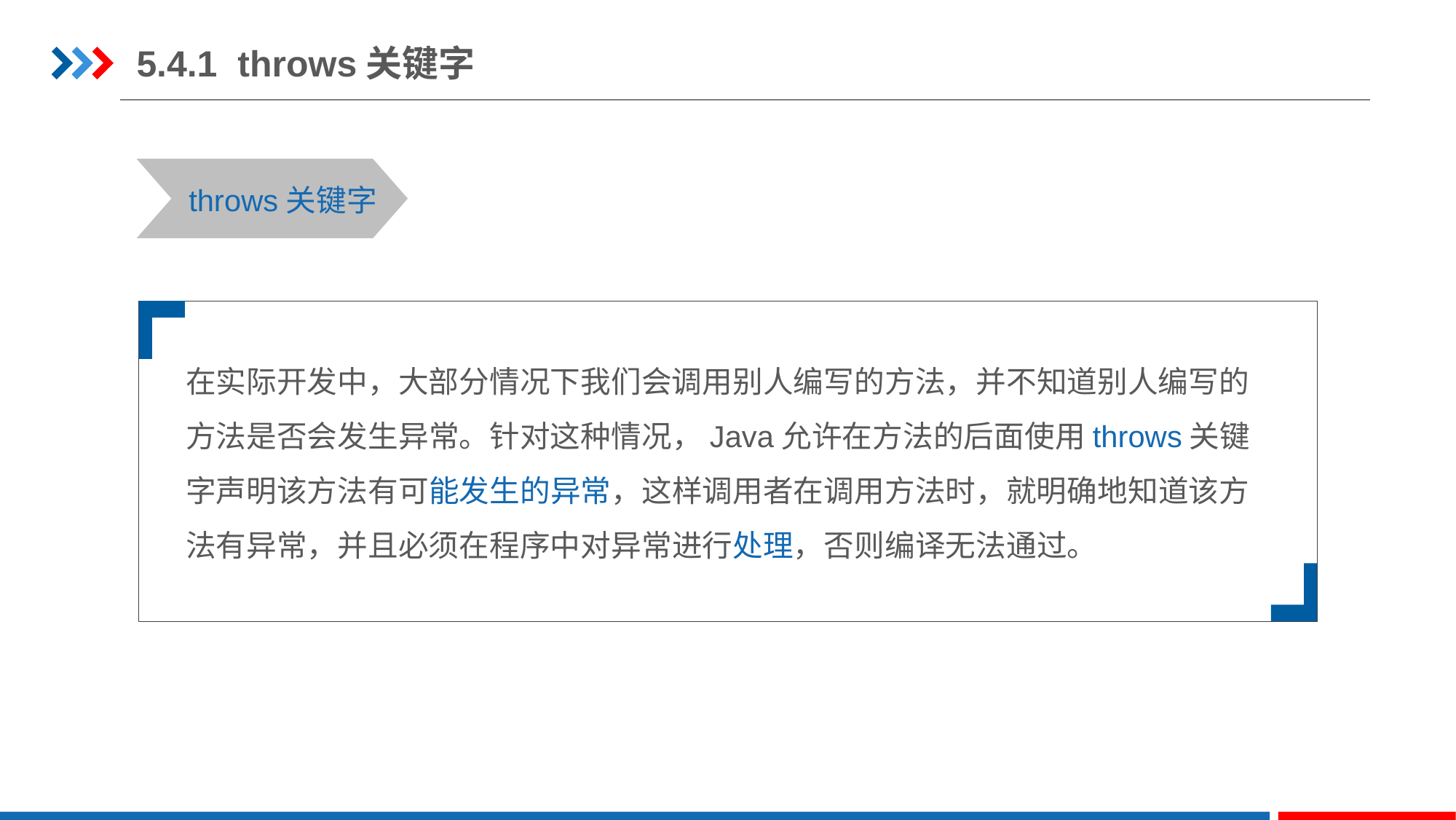

5.4.1  throws关键字

throws关键字

在实际开发中，大部分情况下我们会调用别人编写的方法，并不知道别人编写的方法是否会发生异常。针对这种情况，Java允许在方法的后面使用throws关键字声明该方法有可能发生的异常，这样调用者在调用方法时，就明确地知道该方法有异常，并且必须在程序中对异常进行处理，否则编译无法通过。